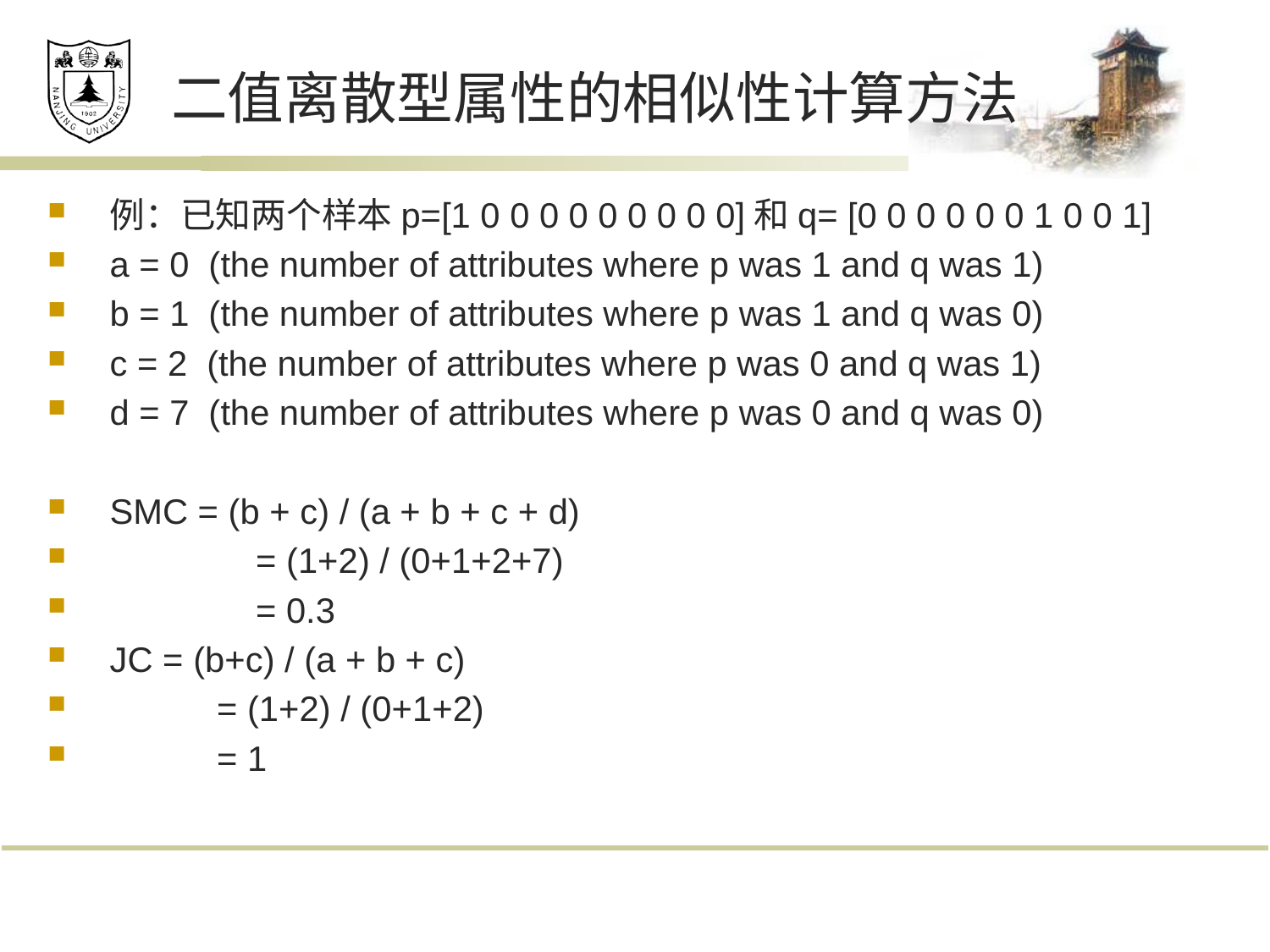

# 二值离散型属性的相似性计算方法
例：已知两个样本p=[1 0 0 0 0 0 0 0 0 0]和q= [0 0 0 0 0 0 1 0 0 1]
a = 0  (the number of attributes where p was 1 and q was 1)
b = 1  (the number of attributes where p was 1 and q was 0)
c = 2  (the number of attributes where p was 0 and q was 1)
d = 7  (the number of attributes where p was 0 and q was 0)

SMC = (b + c) / (a + b + c + d)
               = (1+2) / (0+1+2+7)
               = 0.3
JC = (b+c) / (a + b + c)
           = (1+2) / (0+1+2)
           = 1